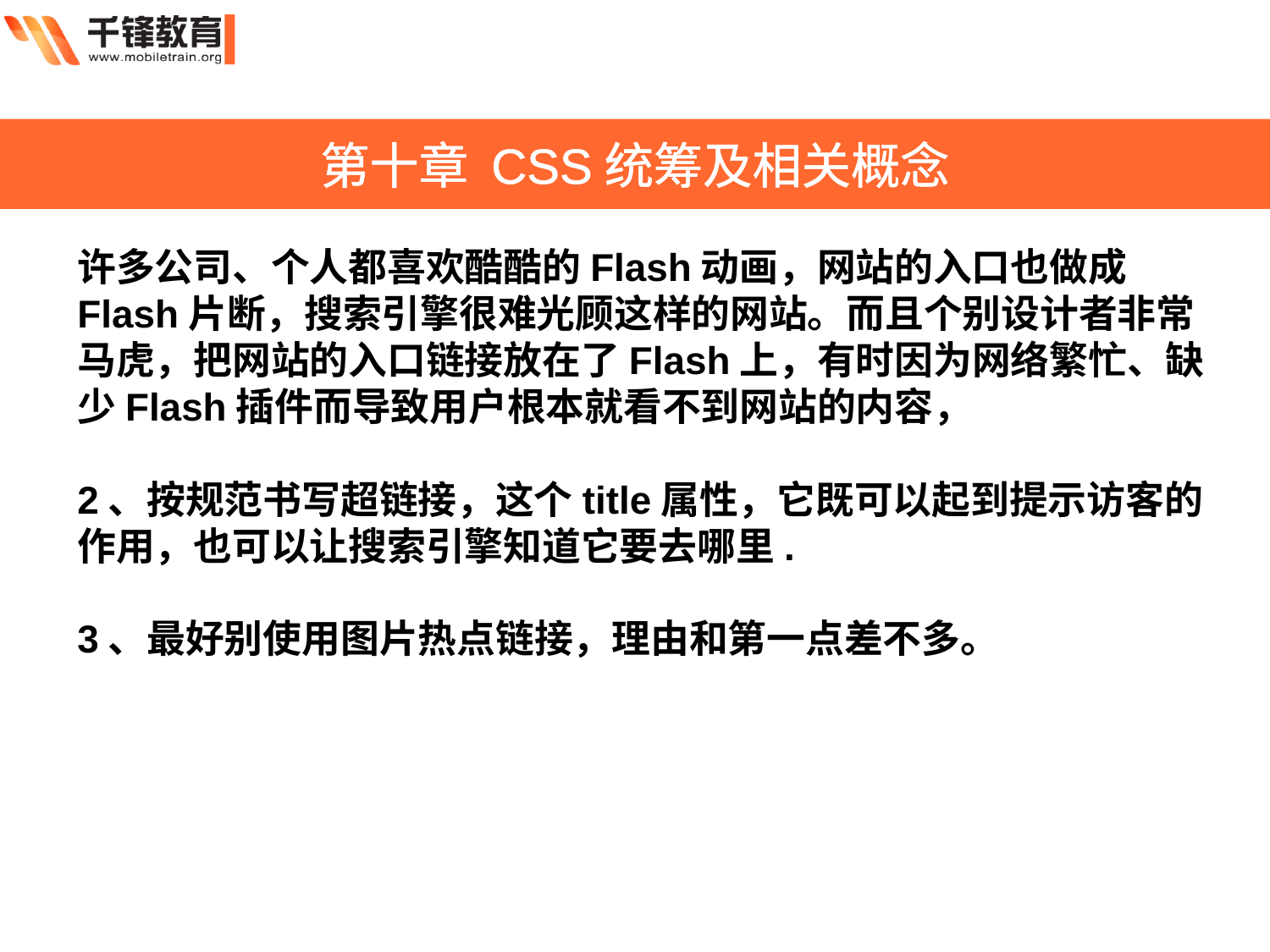

第十章 CSS统筹及相关概念
许多公司、个人都喜欢酷酷的Flash动画，网站的入口也做成Flash片断，搜索引擎很难光顾这样的网站。而且个别设计者非常马虎，把网站的入口链接放在了Flash上，有时因为网络繁忙、缺少Flash插件而导致用户根本就看不到网站的内容，

2、按规范书写超链接，这个title属性，它既可以起到提示访客的作用，也可以让搜索引擎知道它要去哪里.

3、最好别使用图片热点链接，理由和第一点差不多。